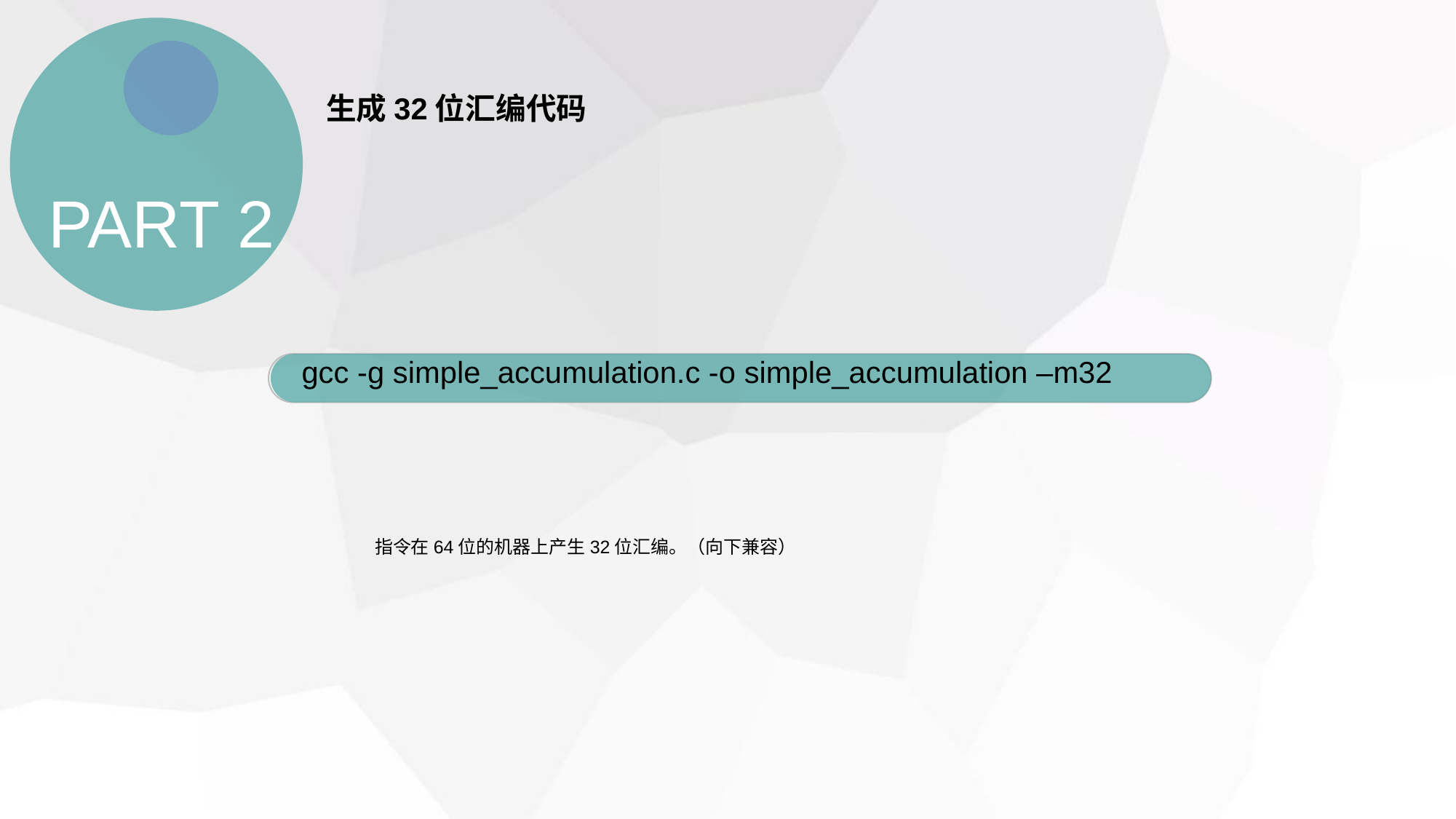

生成32位汇编代码
PART 2
gcc -g simple_accumulation.c -o simple_accumulation –m32

指令在64位的机器上产生32位汇编。（向下兼容）